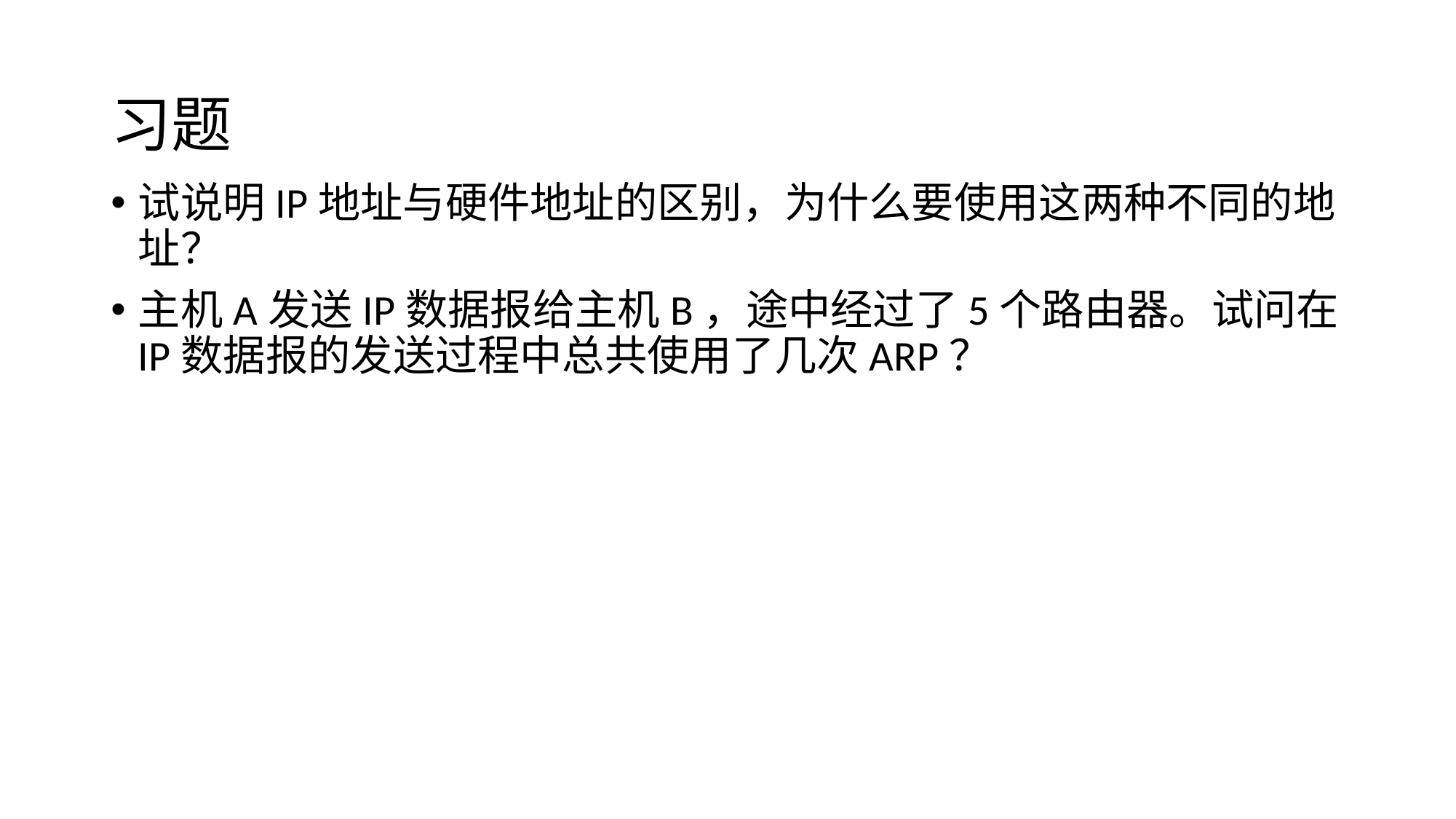

# 习题
试说明IP地址与硬件地址的区别，为什么要使用这两种不同的地址？
主机A发送IP数据报给主机B，途中经过了5个路由器。试问在IP数据报的发送过程中总共使用了几次ARP？